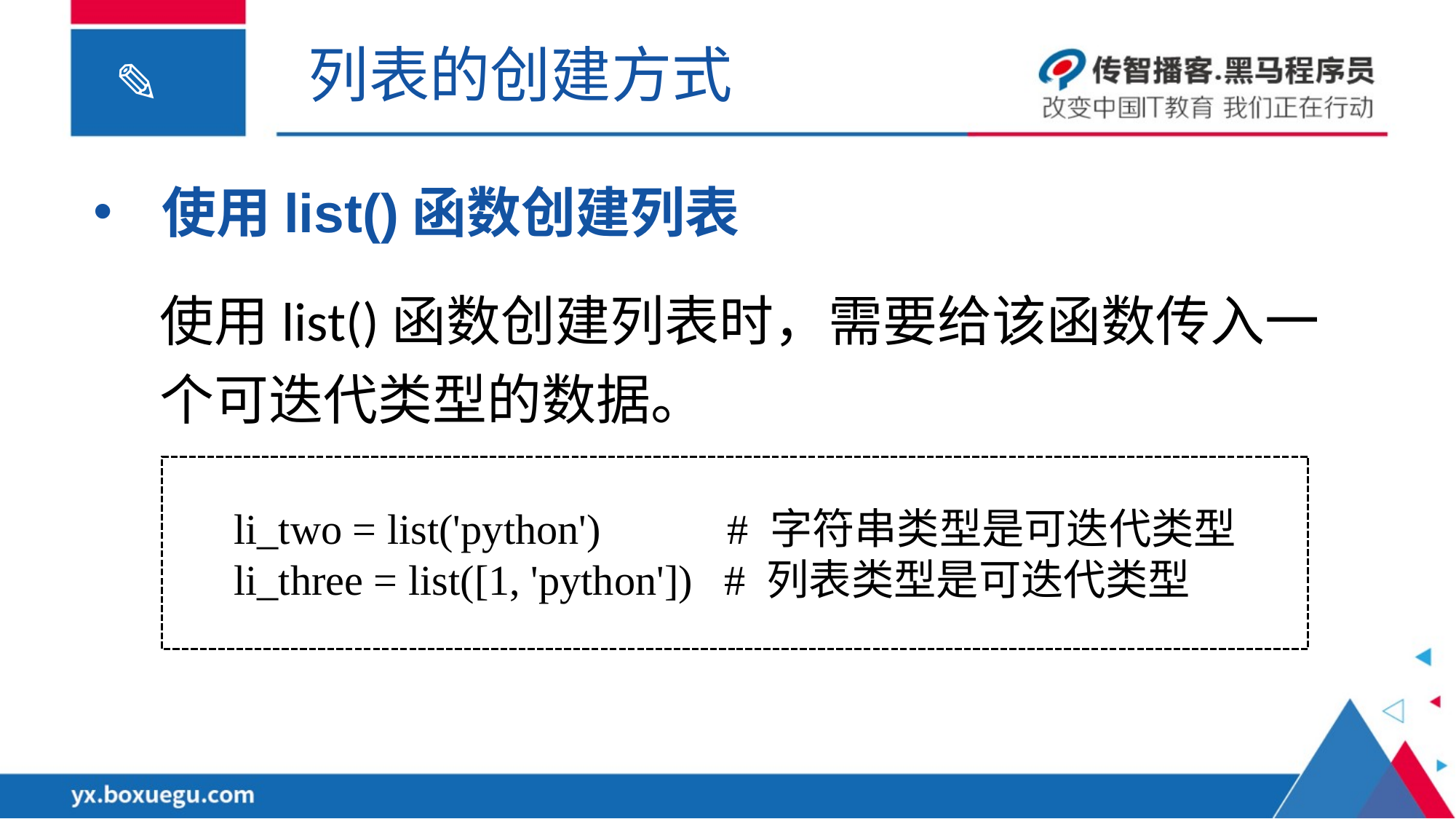

列表的创建方式
使用list()函数创建列表
使用list()函数创建列表时，需要给该函数传入一个可迭代类型的数据。

li_two = list('python')            # 字符串类型是可迭代类型
li_three = list([1, 'python'])   # 列表类型是可迭代类型